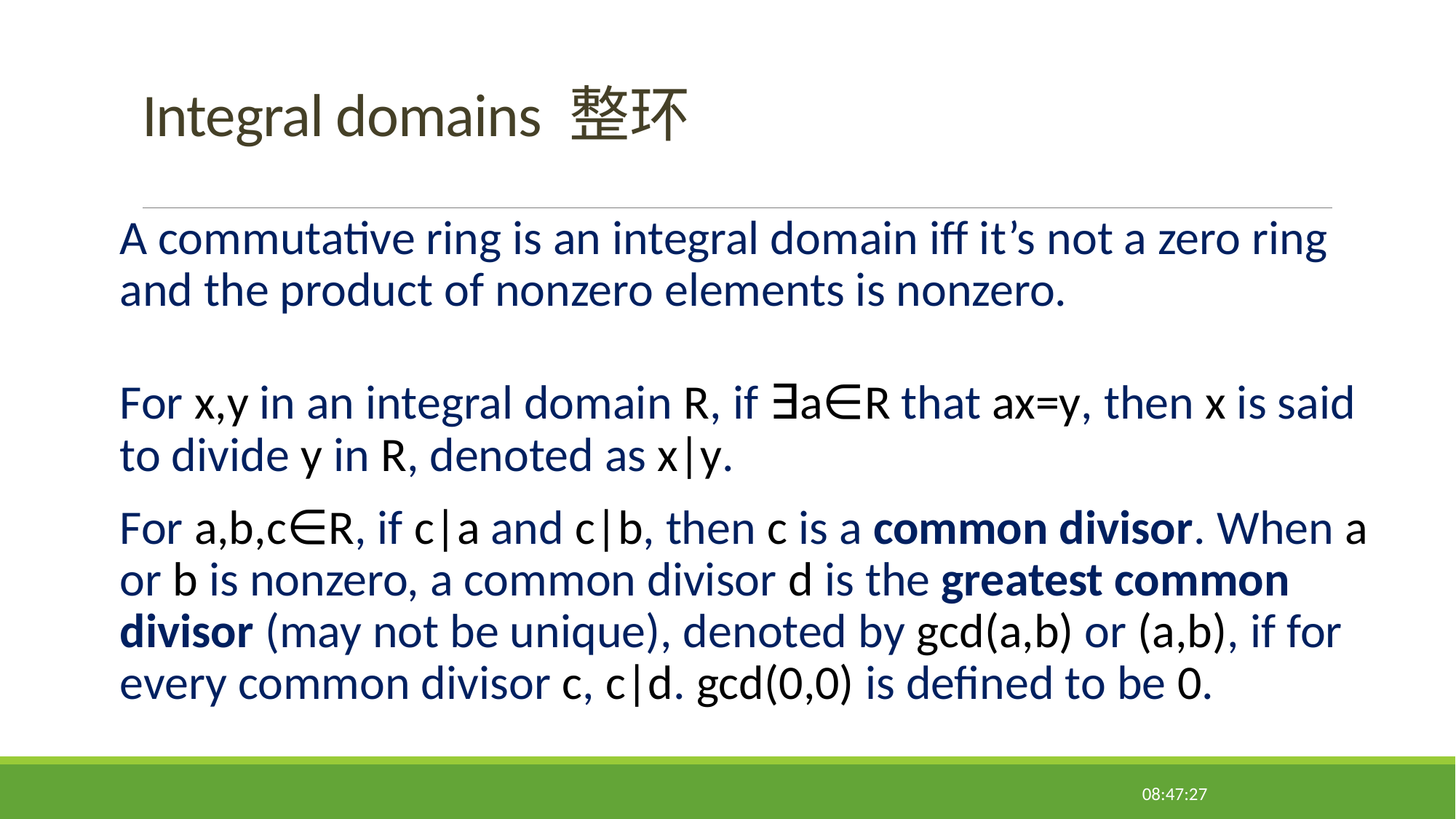

# Integral domains 整环
A commutative ring is an integral domain iff it’s not a zero ring and the product of nonzero elements is nonzero.

For x,y in an integral domain R, if ∃a∈R that ax=y, then x is said to divide y in R, denoted as x|y.
For a,b,c∈R, if c|a and c|b, then c is a common divisor. When a or b is nonzero, a common divisor d is the greatest common divisor (may not be unique), denoted by gcd(a,b) or (a,b), if for every common divisor c, c|d. gcd(0,0) is defined to be 0.
08:47:27